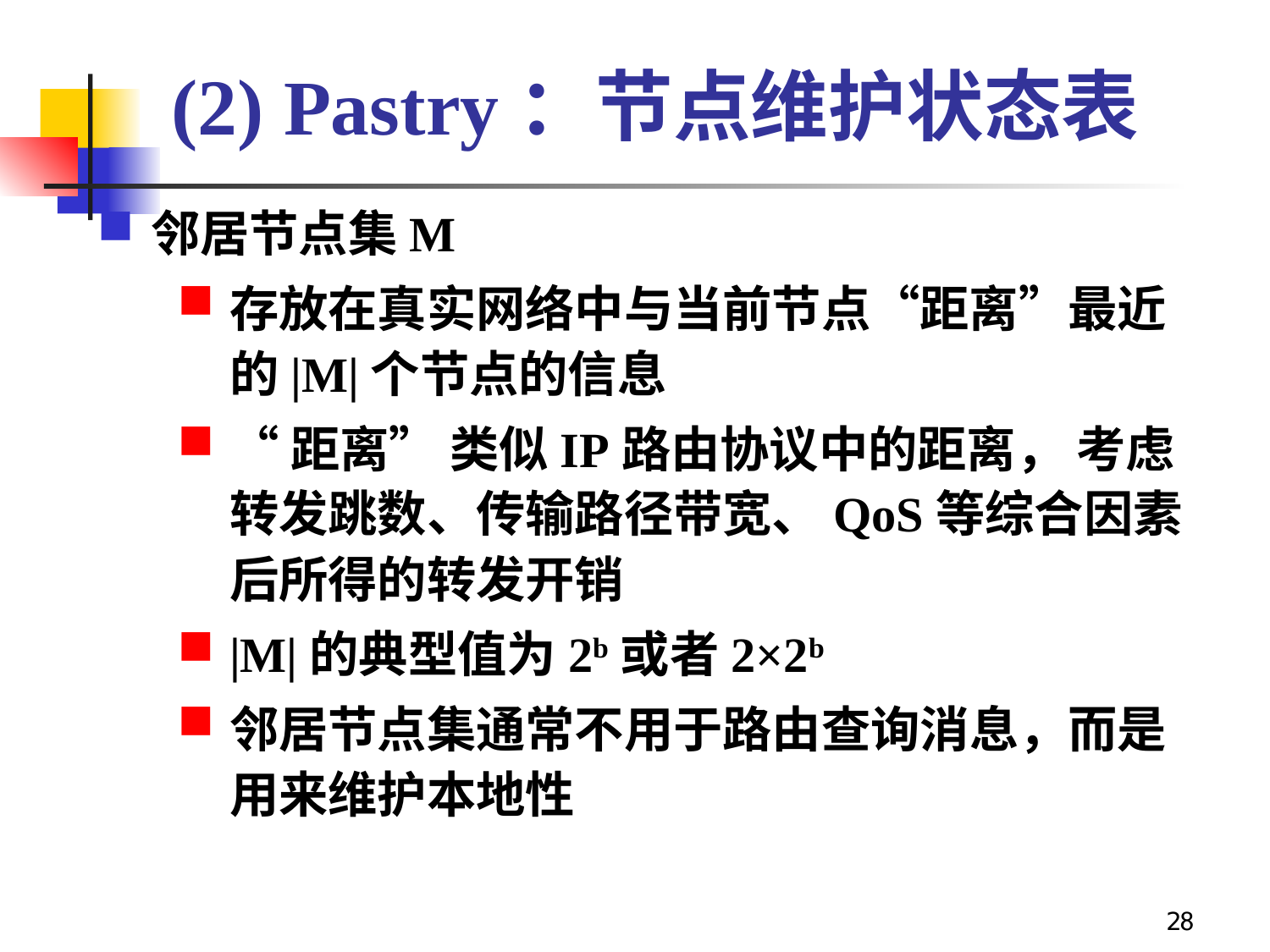

# (2) Pastry：节点维护状态表
邻居节点集M
存放在真实网络中与当前节点“距离”最近的|M|个节点的信息
“距离” 类似IP路由协议中的距离， 考虑转发跳数、传输路径带宽、QoS等综合因素后所得的转发开销
|M|的典型值为2b或者2×2b
邻居节点集通常不用于路由查询消息，而是用来维护本地性
28